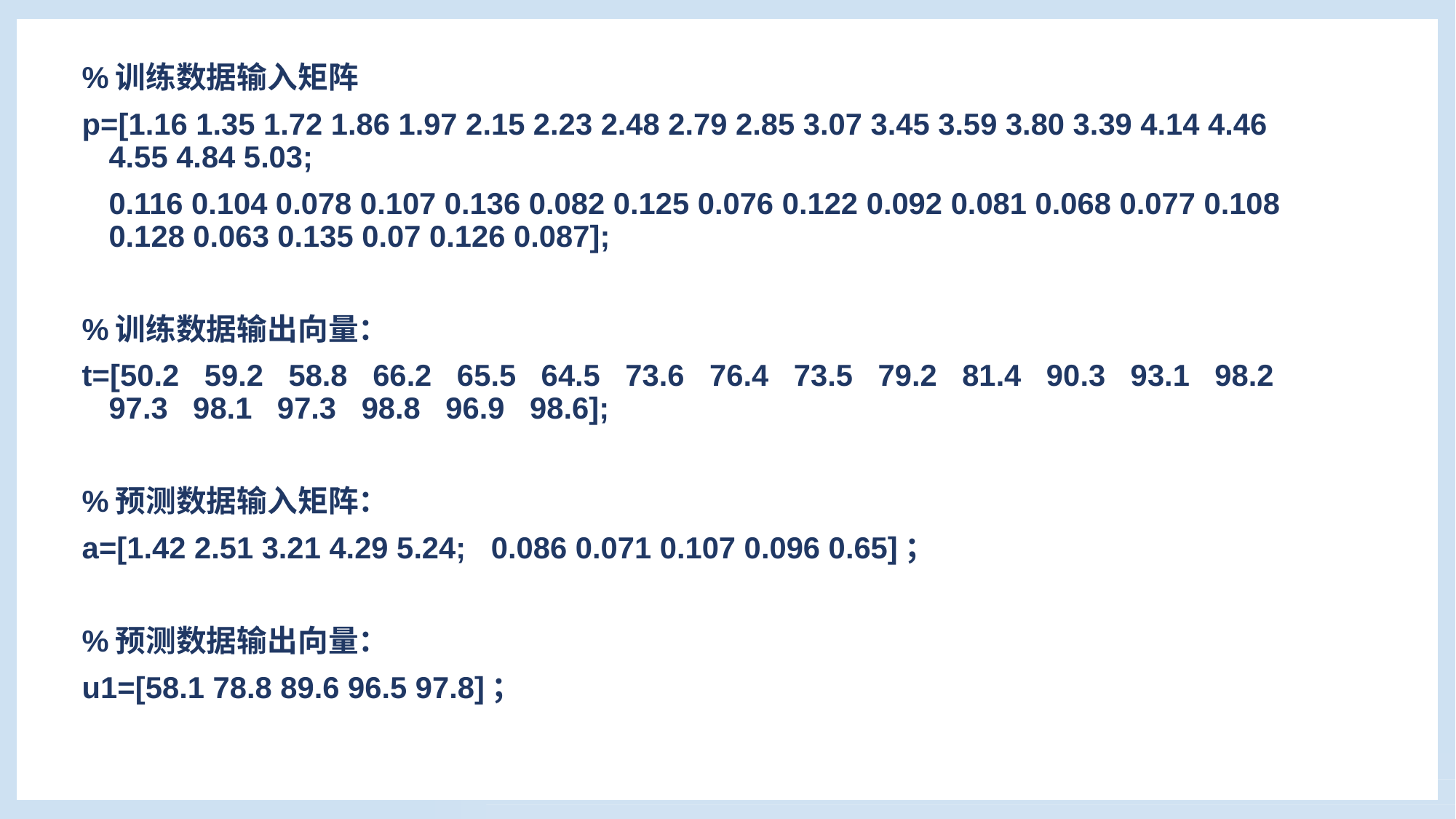

%训练数据输入矩阵
p=[1.16 1.35 1.72 1.86 1.97 2.15 2.23 2.48 2.79 2.85 3.07 3.45 3.59 3.80 3.39 4.14 4.46 4.55 4.84 5.03;
	0.116 0.104 0.078 0.107 0.136 0.082 0.125 0.076 0.122 0.092 0.081 0.068 0.077 0.108 0.128 0.063 0.135 0.07 0.126 0.087];

%训练数据输出向量：
t=[50.2   59.2   58.8   66.2   65.5   64.5   73.6   76.4   73.5   79.2   81.4   90.3   93.1   98.2   97.3   98.1   97.3   98.8   96.9   98.6];

%预测数据输入矩阵：
a=[1.42 2.51 3.21 4.29 5.24;   0.086 0.071 0.107 0.096 0.65]；

%预测数据输出向量：
u1=[58.1 78.8 89.6 96.5 97.8]；